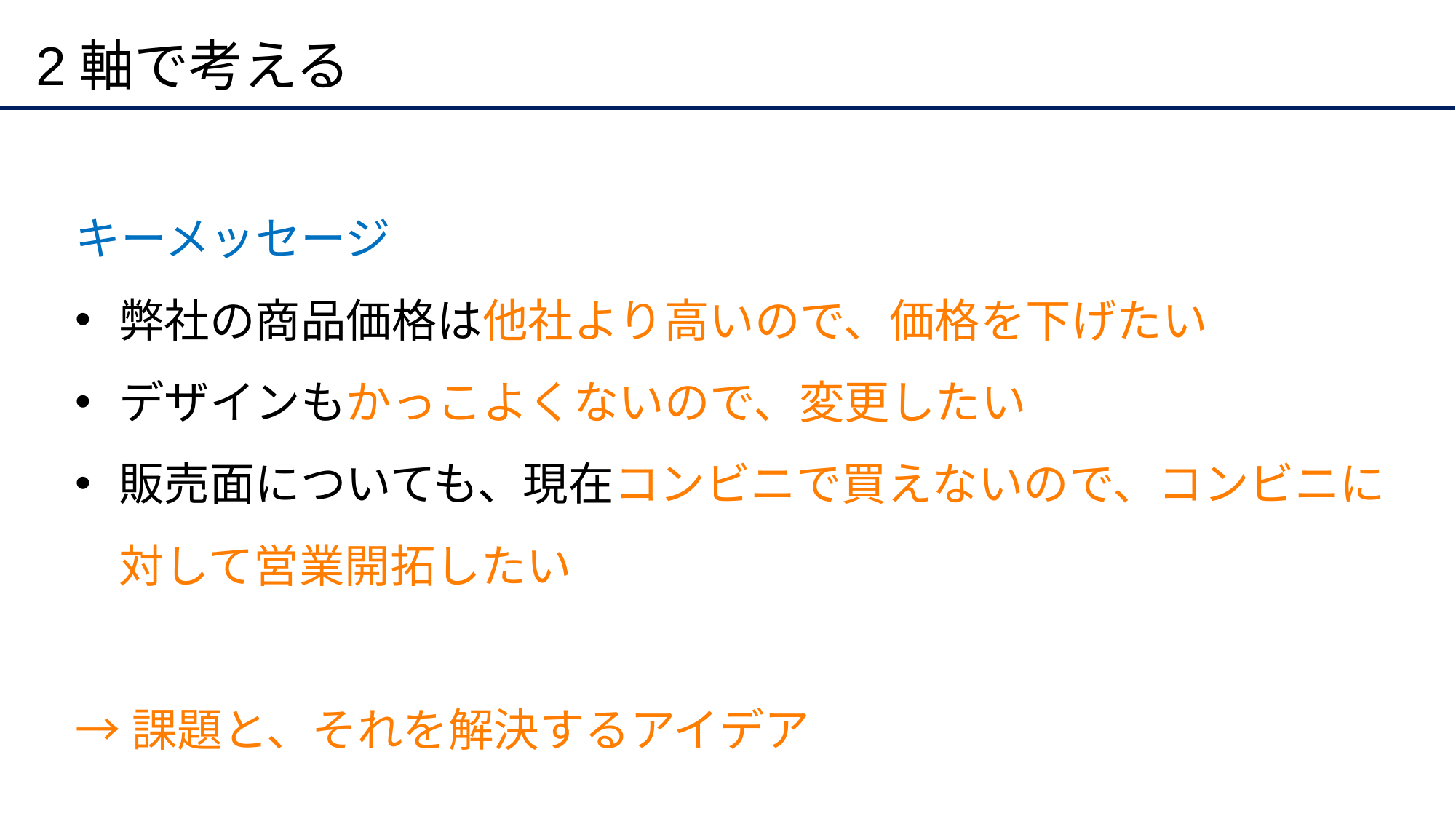

# 2軸で考える
キーメッセージ
弊社の商品価格は他社より高いので、価格を下げたい
デザインもかっこよくないので、変更したい
販売面についても、現在コンビニで買えないので、コンビニに対して営業開拓したい

→課題と、それを解決するアイデア